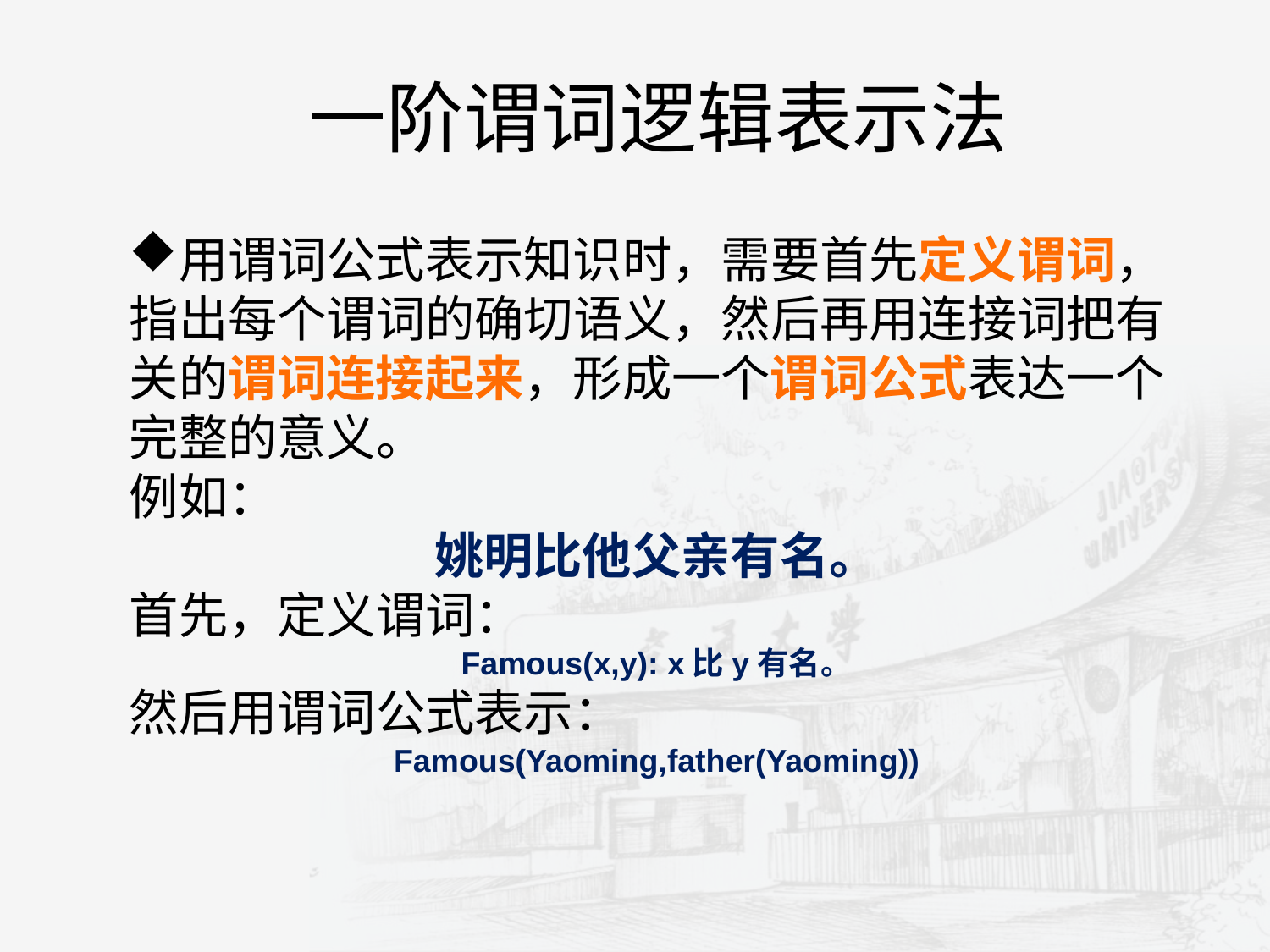

一阶谓词逻辑表示法
用谓词公式表示知识时，需要首先定义谓词，指出每个谓词的确切语义，然后再用连接词把有关的谓词连接起来，形成一个谓词公式表达一个完整的意义。
例如：
姚明比他父亲有名。
首先，定义谓词：
Famous(x,y): x比y有名。
然后用谓词公式表示：
Famous(Yaoming,father(Yaoming))
12